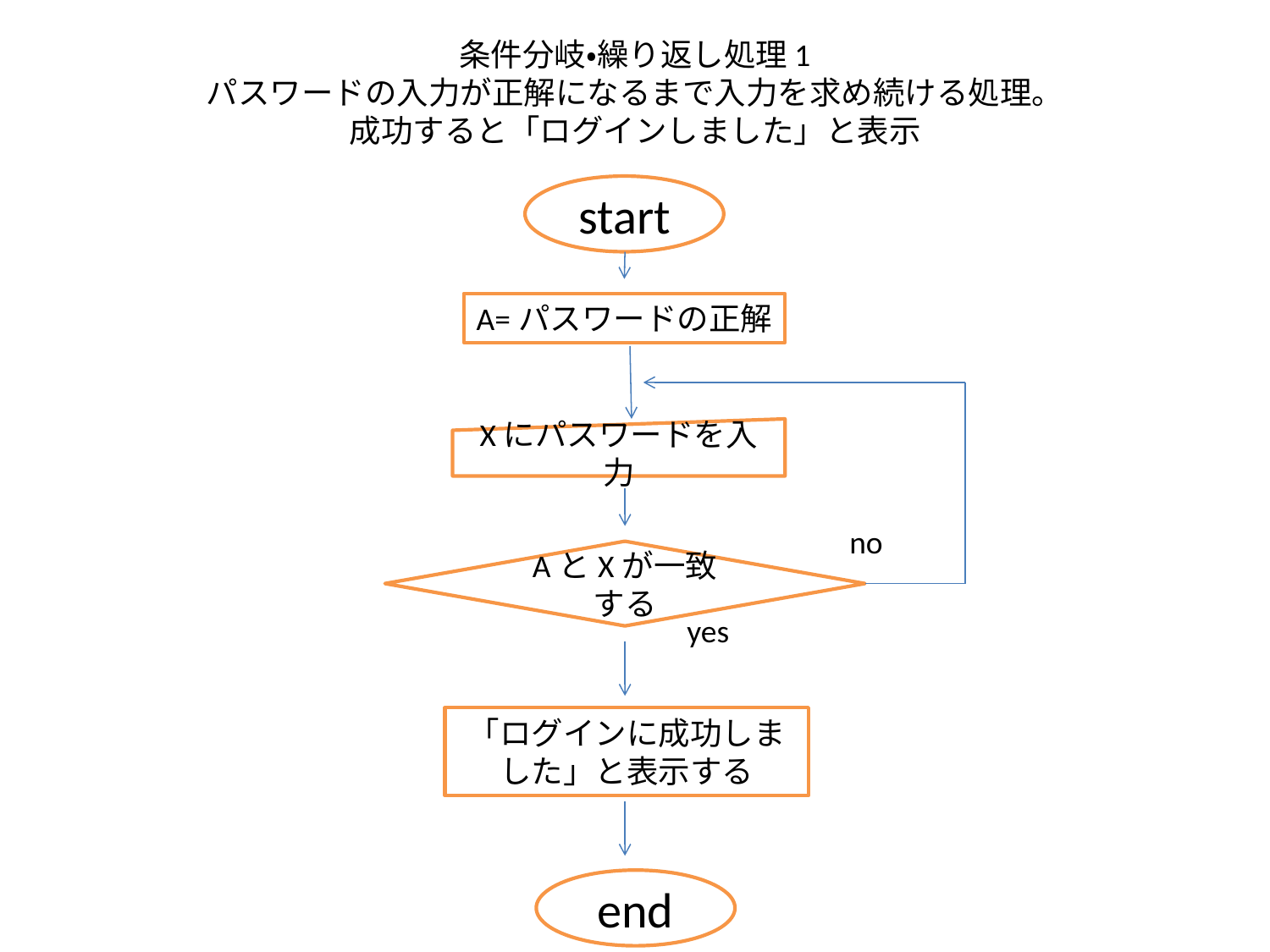

# 条件分岐・繰り返し処理1 パスワードの入力が正解になるまで入力を求め続ける処理。 成功すると「ログインしました」と表示
start
A=パスワードの正解
Xにパスワードを入力
no
AとXが一致する
yes
「ログインに成功しました」と表示する
end